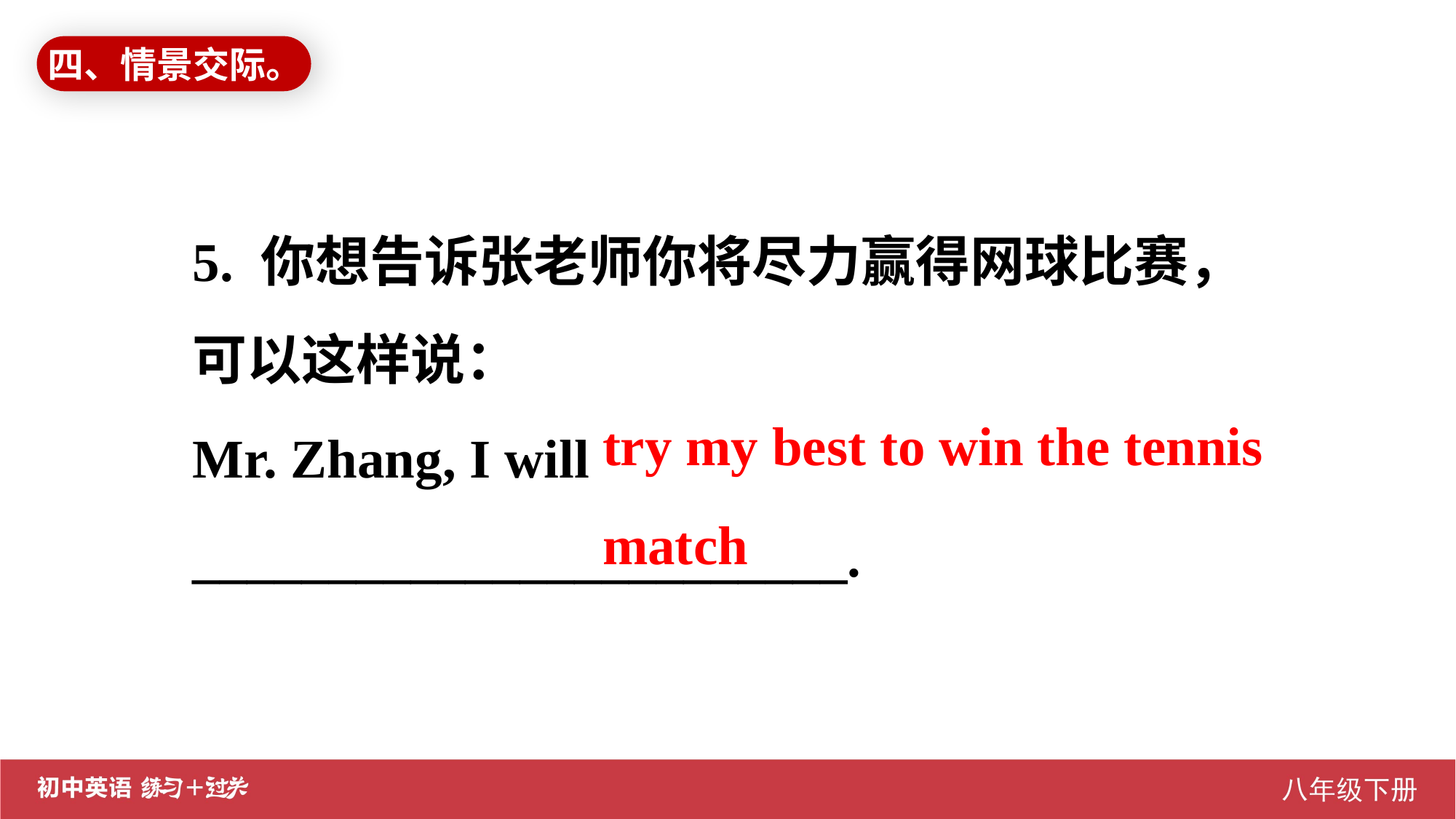

四、情景交际。
5. 你想告诉张老师你将尽力赢得网球比赛， 可以这样说：
Mr. Zhang, I will ________________________.
try my best to win the tennis match